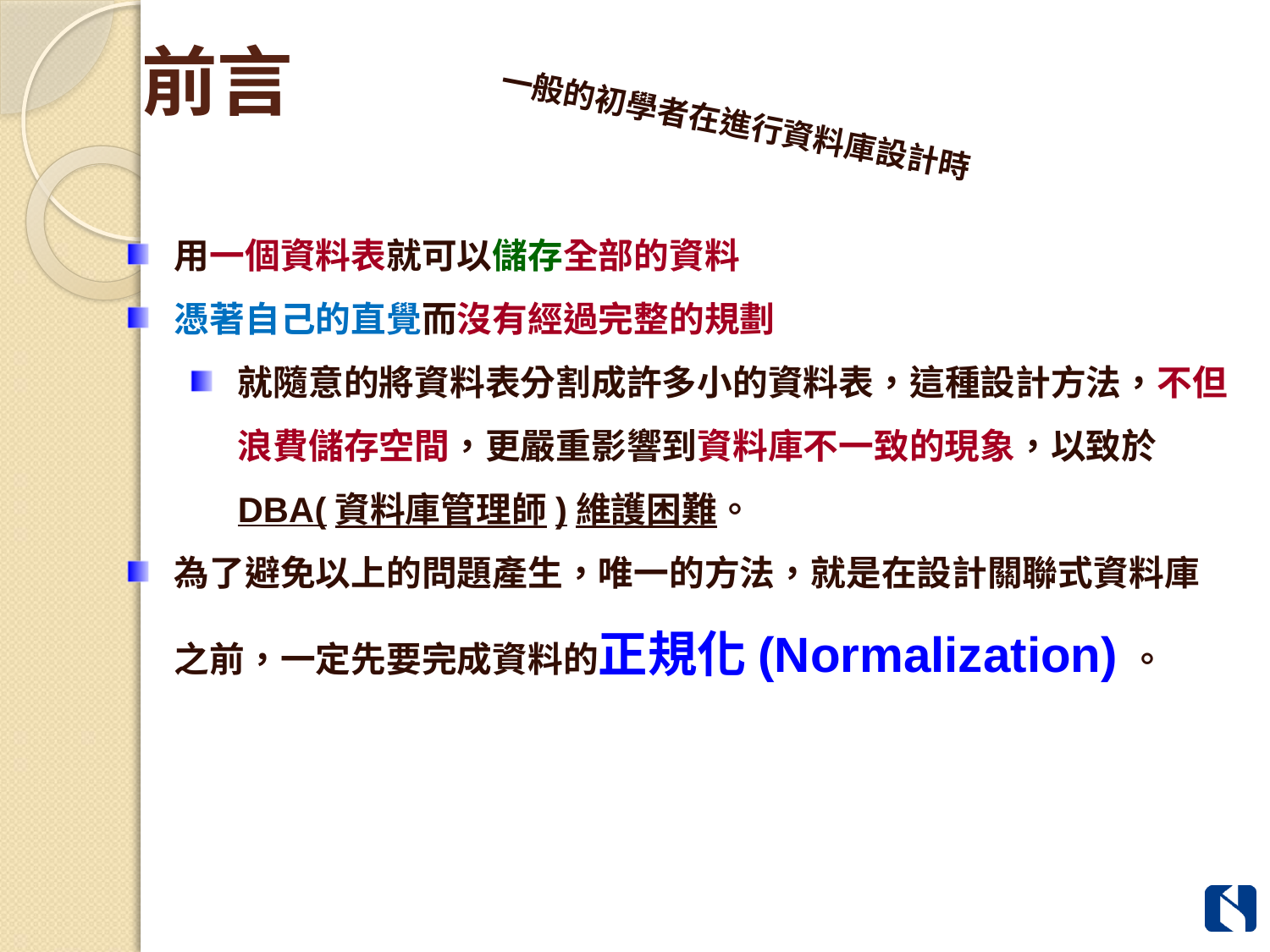

# 前言
一般的初學者在進行資料庫設計時
用一個資料表就可以儲存全部的資料
憑著自己的直覺而沒有經過完整的規劃
就隨意的將資料表分割成許多小的資料表，這種設計方法，不但浪費儲存空間，更嚴重影響到資料庫不一致的現象，以致於DBA(資料庫管理師)維護困難。
為了避免以上的問題產生，唯一的方法，就是在設計關聯式資料庫之前，一定先要完成資料的正規化(Normalization)。